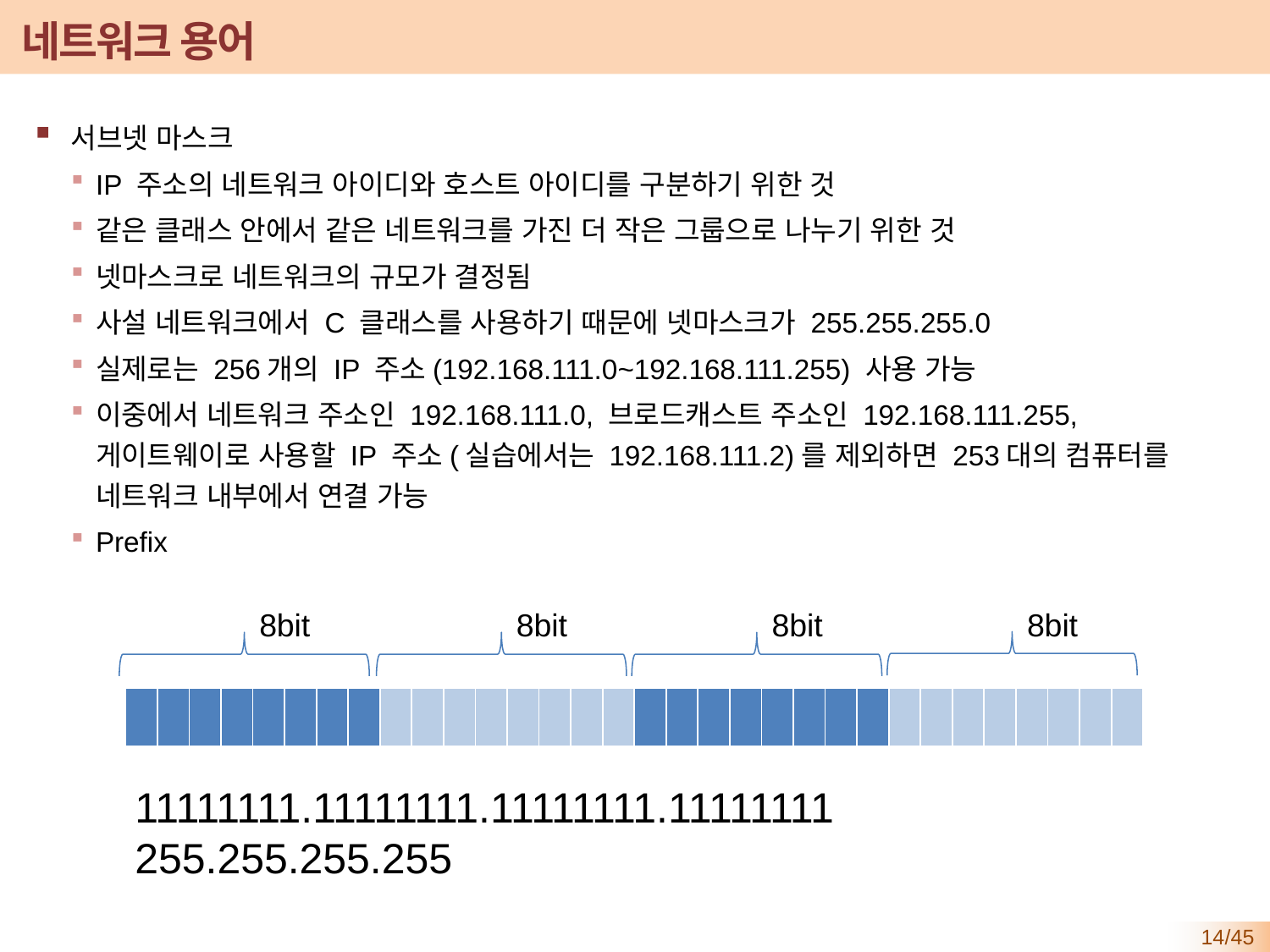

# 네트워크 용어
서브넷 마스크
IP 주소의 네트워크 아이디와 호스트 아이디를 구분하기 위한 것
같은 클래스 안에서 같은 네트워크를 가진 더 작은 그룹으로 나누기 위한 것
넷마스크로 네트워크의 규모가 결정됨
사설 네트워크에서 C 클래스를 사용하기 때문에 넷마스크가 255.255.255.0
실제로는 256개의 IP 주소(192.168.111.0~192.168.111.255) 사용 가능
이중에서 네트워크 주소인 192.168.111.0, 브로드캐스트 주소인 192.168.111.255, 게이트웨이로 사용할 IP 주소(실습에서는 192.168.111.2)를 제외하면 253대의 컴퓨터를 네트워크 내부에서 연결 가능
Prefix

8bit

8bit

8bit

8bit
|  |  |  |  |  |  |  |  |  |  |  |  |  |  |  |  |  |  |  |  |  |  |  |  |  |  |  |  |  |  |  |  |
| --- | --- | --- | --- | --- | --- | --- | --- | --- | --- | --- | --- | --- | --- | --- | --- | --- | --- | --- | --- | --- | --- | --- | --- | --- | --- | --- | --- | --- | --- | --- | --- |
11111111.11111111.11111111.11111111
255.255.255.255